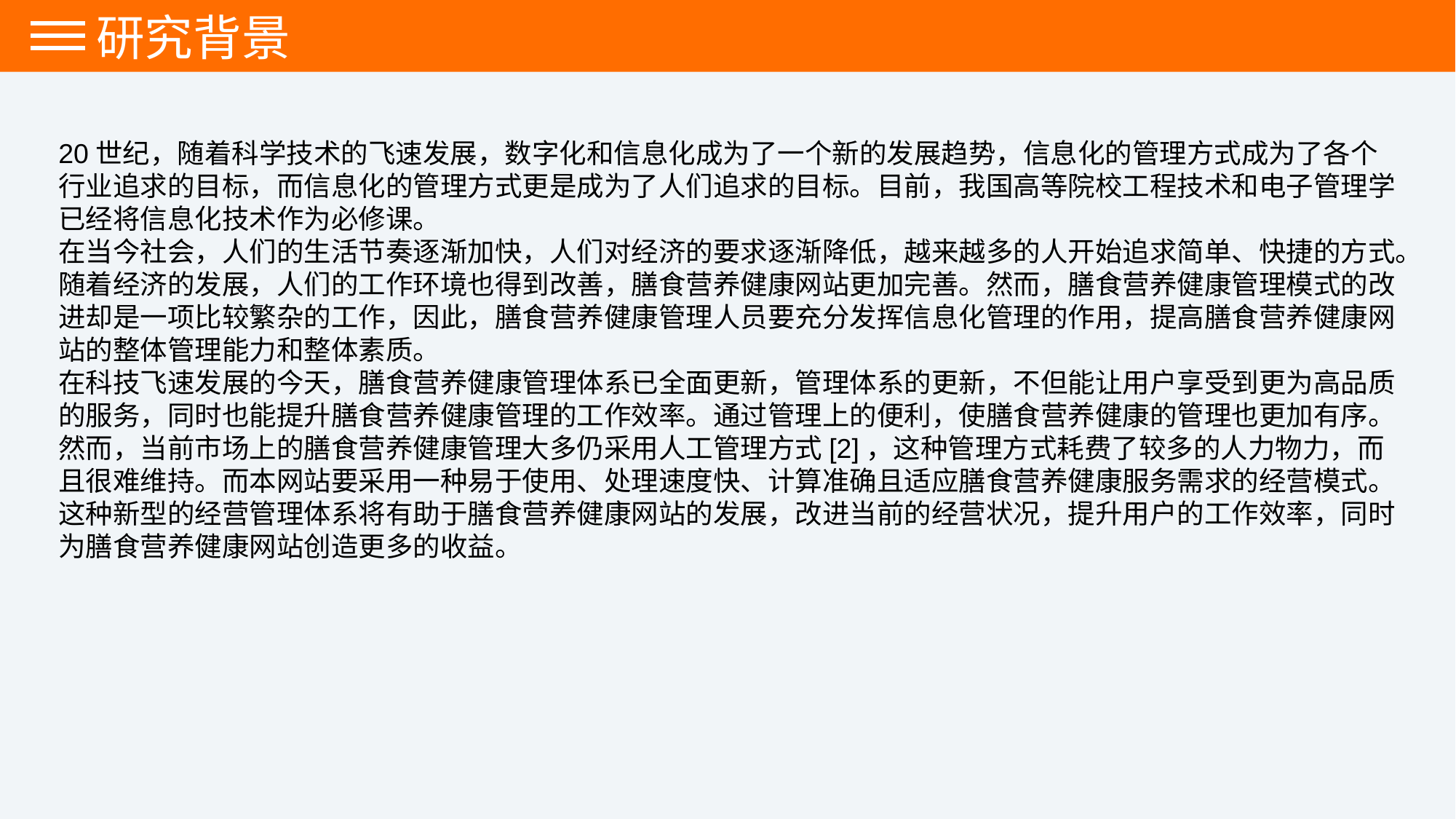

研究背景
20世纪，随着科学技术的飞速发展，数字化和信息化成为了一个新的发展趋势，信息化的管理方式成为了各个行业追求的目标，而信息化的管理方式更是成为了人们追求的目标。目前，我国高等院校工程技术和电子管理学已经将信息化技术作为必修课。
在当今社会，人们的生活节奏逐渐加快，人们对经济的要求逐渐降低，越来越多的人开始追求简单、快捷的方式。随着经济的发展，人们的工作环境也得到改善，膳食营养健康网站更加完善。然而，膳食营养健康管理模式的改进却是一项比较繁杂的工作，因此，膳食营养健康管理人员要充分发挥信息化管理的作用，提高膳食营养健康网站的整体管理能力和整体素质。
在科技飞速发展的今天，膳食营养健康管理体系已全面更新，管理体系的更新，不但能让用户享受到更为高品质的服务，同时也能提升膳食营养健康管理的工作效率。通过管理上的便利，使膳食营养健康的管理也更加有序。然而，当前市场上的膳食营养健康管理大多仍采用人工管理方式[2]，这种管理方式耗费了较多的人力物力，而且很难维持。而本网站要采用一种易于使用、处理速度快、计算准确且适应膳食营养健康服务需求的经营模式。这种新型的经营管理体系将有助于膳食营养健康网站的发展，改进当前的经营状况，提升用户的工作效率，同时为膳食营养健康网站创造更多的收益。